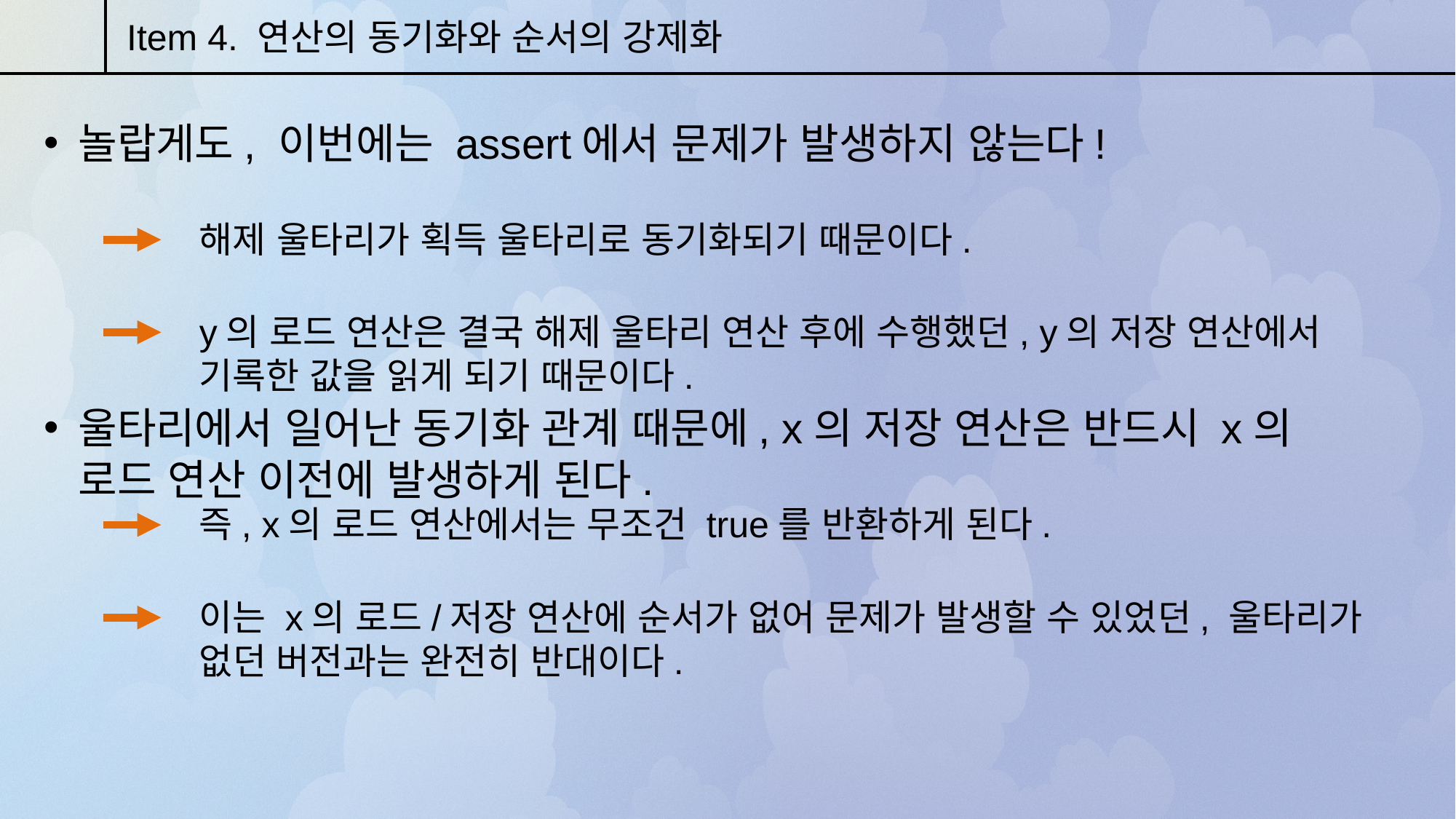

Item 4. 연산의 동기화와 순서의 강제화
놀랍게도, 이번에는 assert에서 문제가 발생하지 않는다!
해제 울타리가 획득 울타리로 동기화되기 때문이다.
y의 로드 연산은 결국 해제 울타리 연산 후에 수행했던, y의 저장 연산에서 기록한 값을 읽게 되기 때문이다.
울타리에서 일어난 동기화 관계 때문에, x의 저장 연산은 반드시 x의 로드 연산 이전에 발생하게 된다.
즉, x의 로드 연산에서는 무조건 true를 반환하게 된다.
이는 x의 로드/저장 연산에 순서가 없어 문제가 발생할 수 있었던, 울타리가 없던 버전과는 완전히 반대이다.